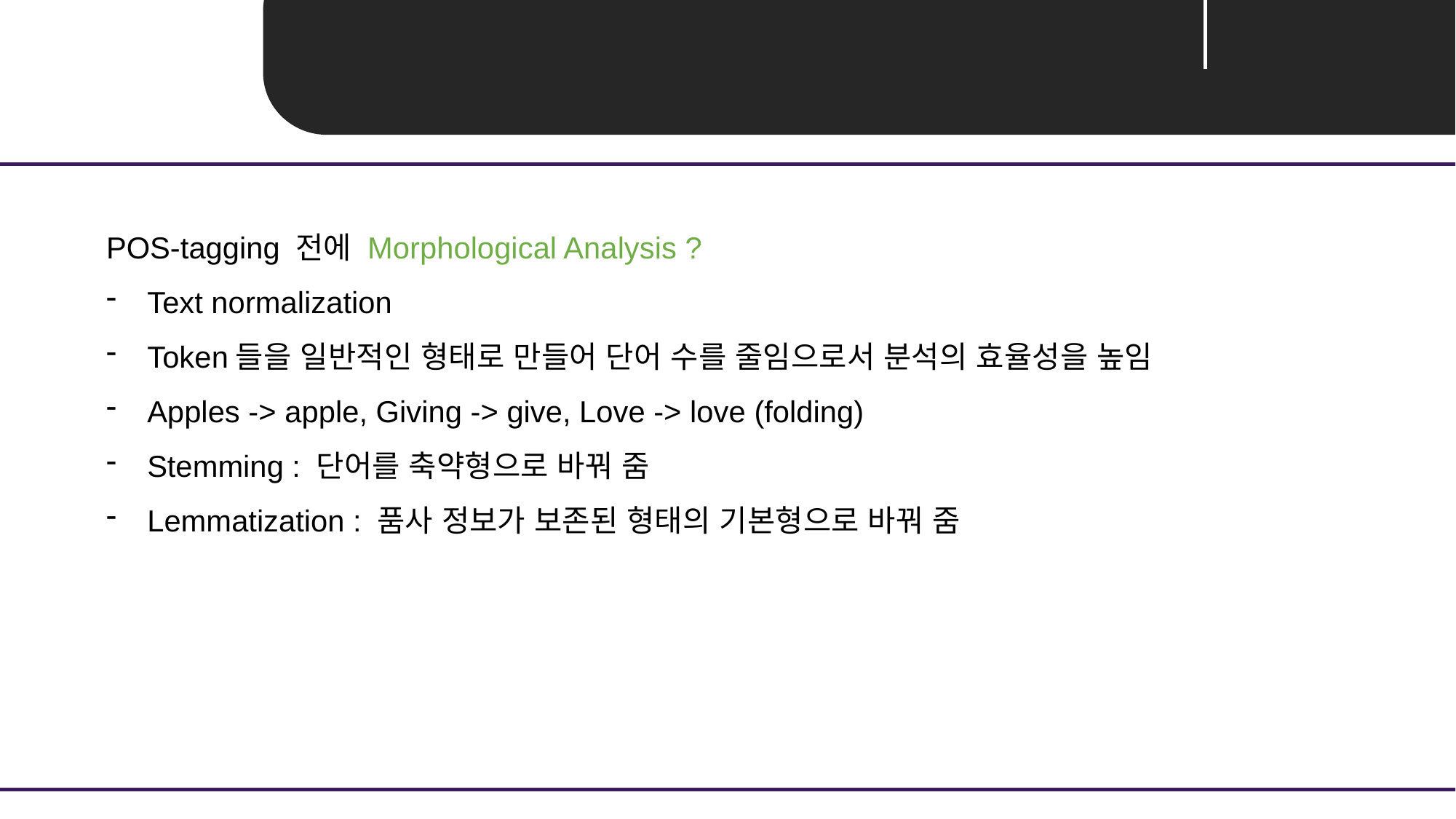

Unit  03 ㅣ  POS-tagging

POS-tagging 전에 Morphological Analysis ?
Text normalization
Token들을 일반적인 형태로 만들어 단어 수를 줄임으로서 분석의 효율성을 높임
Apples -> apple, Giving -> give, Love -> love (folding)
Stemming : 단어를 축약형으로 바꿔 줌
Lemmatization : 품사 정보가 보존된 형태의 기본형으로 바꿔 줌